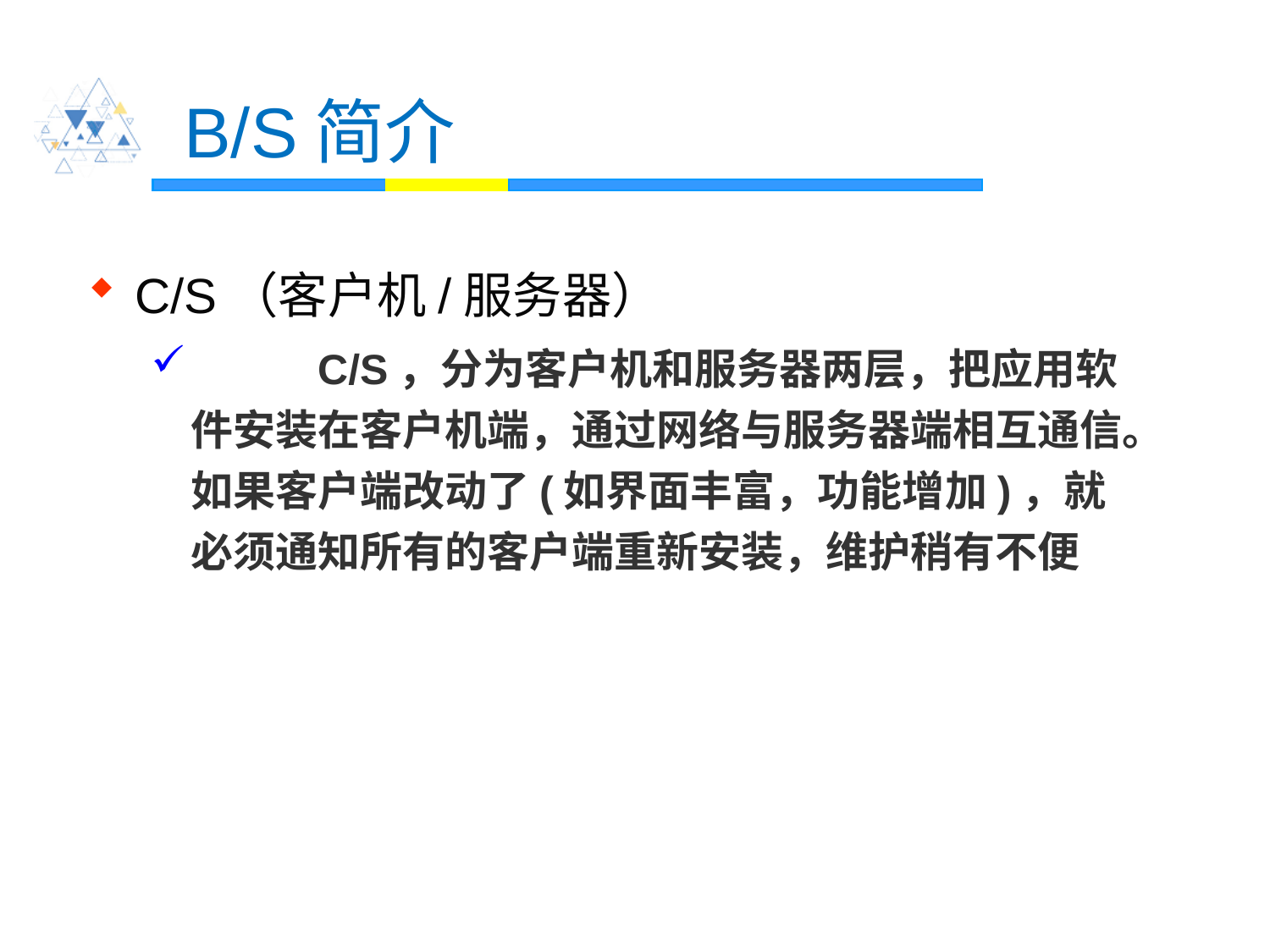

# B/S简介
C/S（客户机/服务器）
 	C/S，分为客户机和服务器两层，把应用软件安装在客户机端，通过网络与服务器端相互通信。如果客户端改动了(如界面丰富，功能增加)，就必须通知所有的客户端重新安装，维护稍有不便